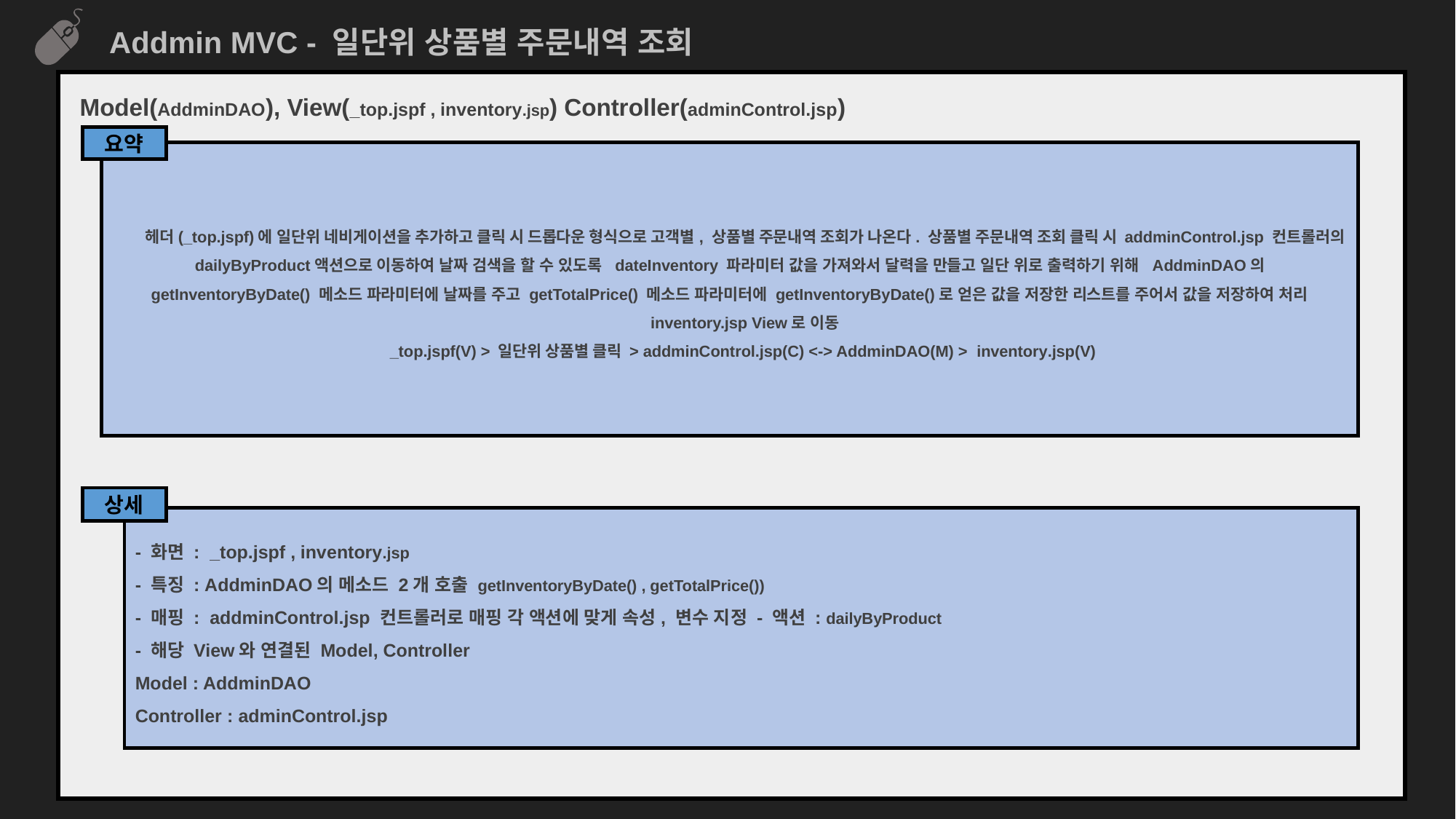

Addmin MVC - 일단위 상품별 주문내역 조회
Model(AddminDAO), View(_top.jspf , inventory.jsp) Controller(adminControl.jsp)

요약
헤더(_top.jspf)에 일단위 네비게이션을 추가하고 클릭 시 드롭다운 형식으로 고객별, 상품별 주문내역 조회가 나온다. 상품별 주문내역 조회 클릭 시 addminControl.jsp 컨트롤러의 dailyByProduct액션으로 이동하여 날짜 검색을 할 수 있도록  dateInventory 파라미터 값을 가져와서 달력을 만들고 일단 위로 출력하기 위해  AddminDAO의 getInventoryByDate() 메소드 파라미터에 날짜를 주고 getTotalPrice() 메소드 파라미터에 getInventoryByDate()로 얻은 값을 저장한 리스트를 주어서 값을 저장하여 처리
inventory.jsp View로 이동
_top.jspf(V) > 일단위 상품별 클릭 > addminControl.jsp(C) <-> AddminDAO(M) >  inventory.jsp(V)
상세
- 화면 :  _top.jspf , inventory.jsp
- 특징 : AddminDAO의 메소드 2개 호출 getInventoryByDate() , getTotalPrice())
- 매핑 :  addminControl.jsp 컨트롤러로 매핑 각 액션에 맞게 속성, 변수 지정 - 액션 : dailyByProduct
- 해당 View와 연결된 Model, Controller
Model : AddminDAO
Controller : adminControl.jsp